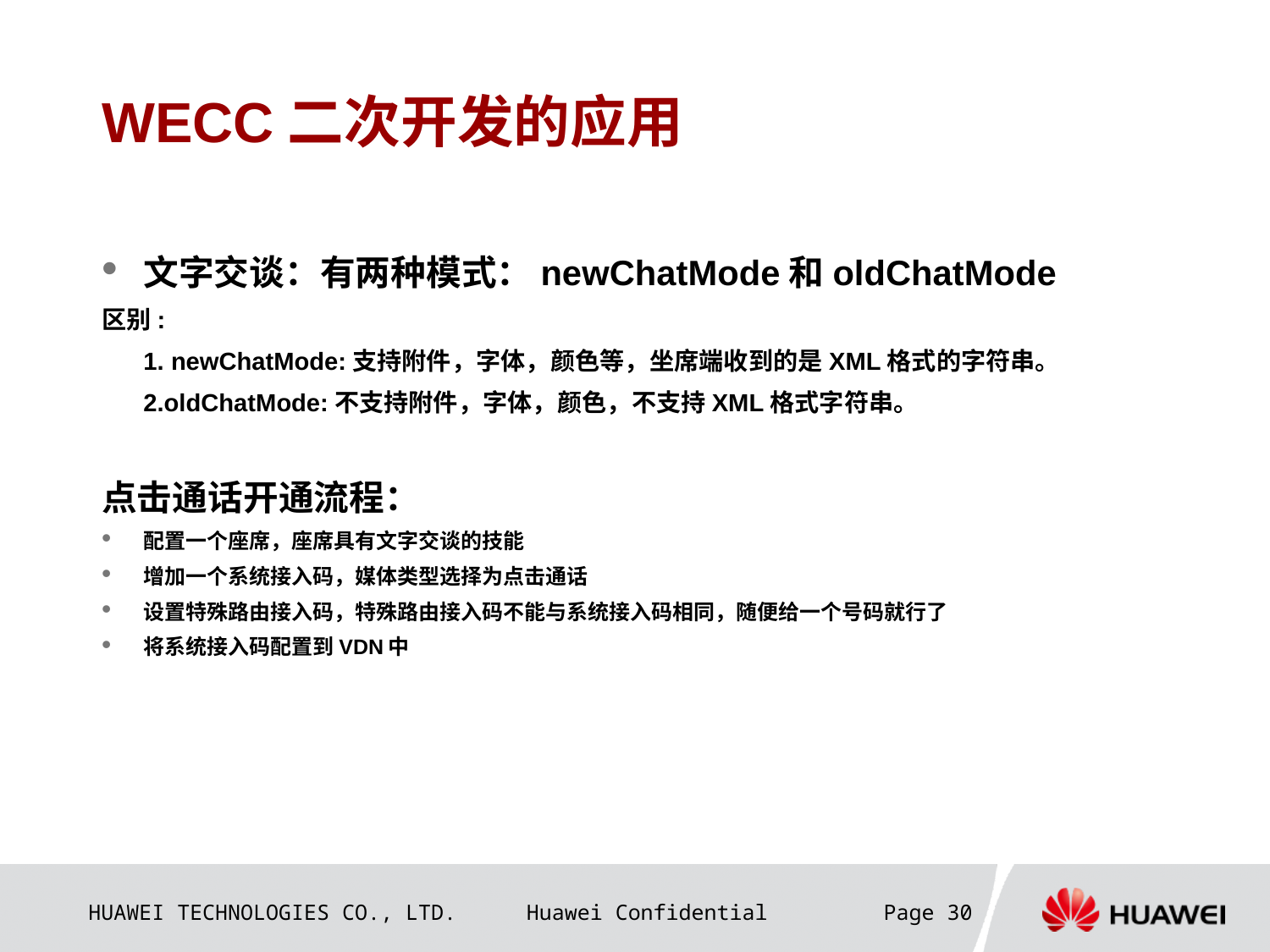

# WECC二次开发的应用
文字交谈：有两种模式：newChatMode和oldChatMode
区别:
	1. newChatMode:支持附件，字体，颜色等，坐席端收到的是XML格式的字符串。
	2.oldChatMode:不支持附件，字体，颜色，不支持XML格式字符串。

点击通话开通流程：
配置一个座席，座席具有文字交谈的技能
增加一个系统接入码，媒体类型选择为点击通话
设置特殊路由接入码，特殊路由接入码不能与系统接入码相同，随便给一个号码就行了
将系统接入码配置到VDN中
Page 30